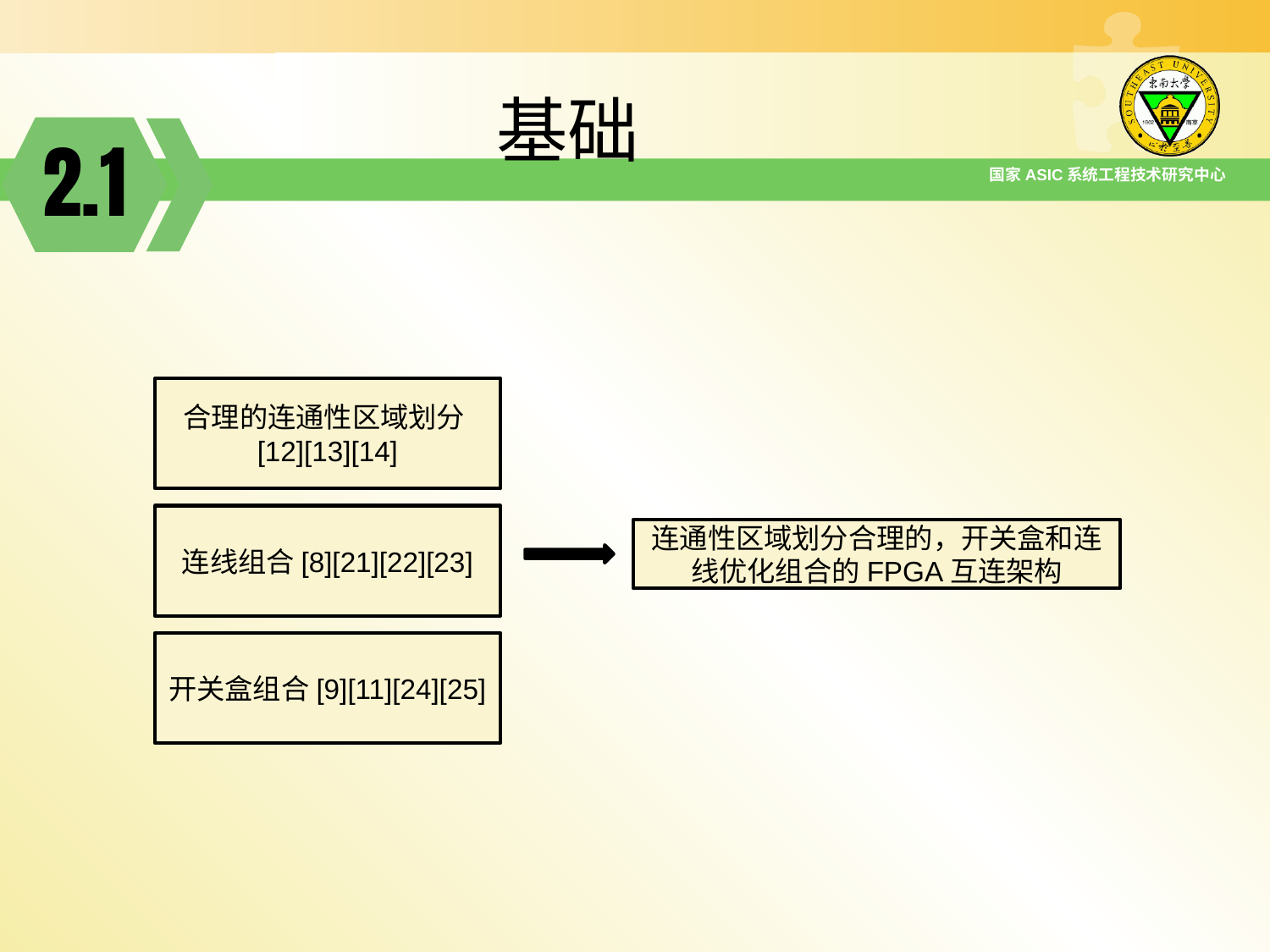

基础
2.1

国家ASIC系统工程技术研究中心
合理的连通性区域划分[12][13][14]
连线组合[8][21][22][23]
连通性区域划分合理的，开关盒和连线优化组合的FPGA互连架构

开关盒组合[9][11][24][25]